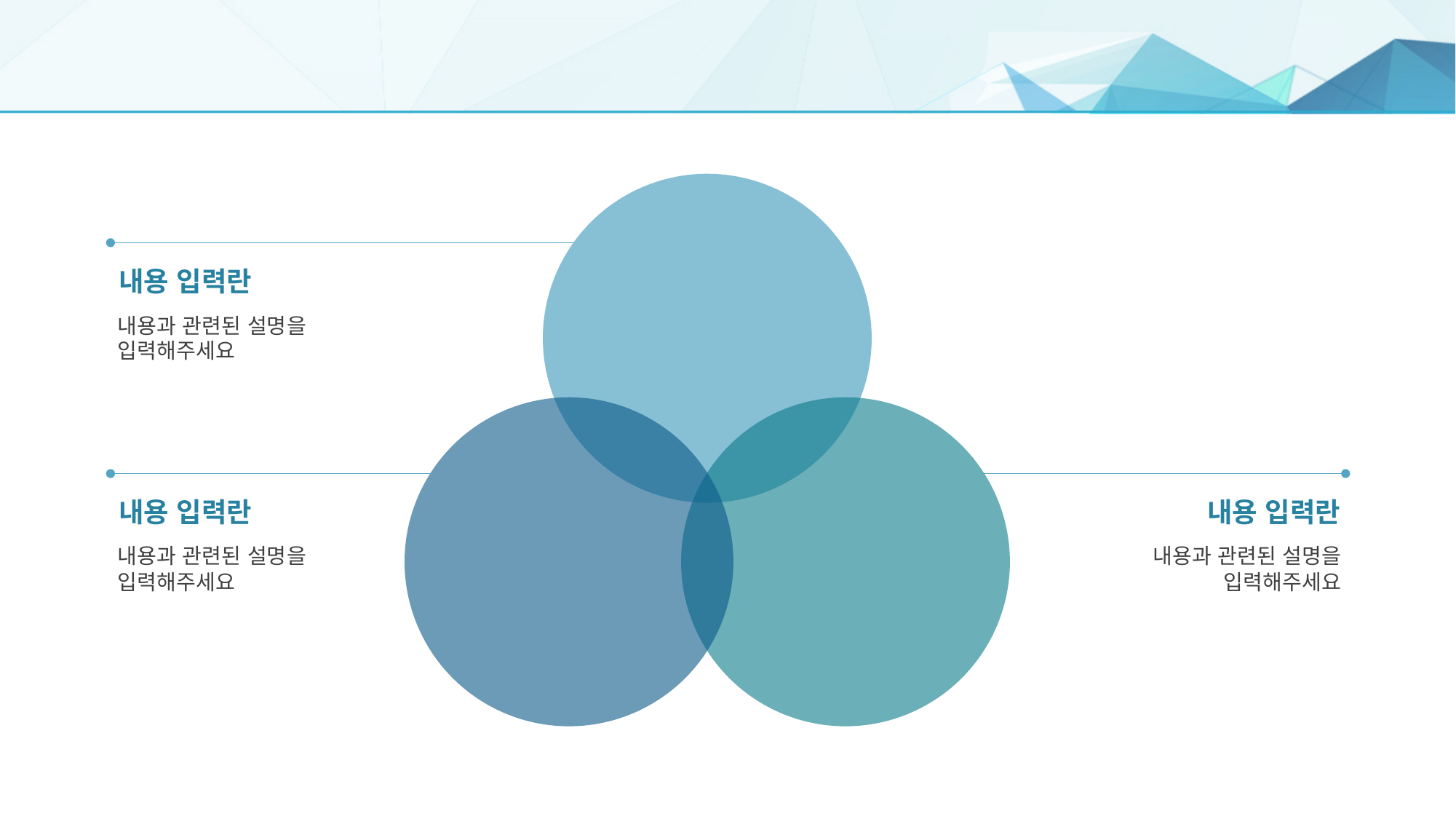

#

내용 입력란
100%
내용과 관련된 설명을
입력해주세요
내용 입력란
내용 입력란
80%
60%
내용과 관련된 설명을
입력해주세요
내용과 관련된 설명을
입력해주세요